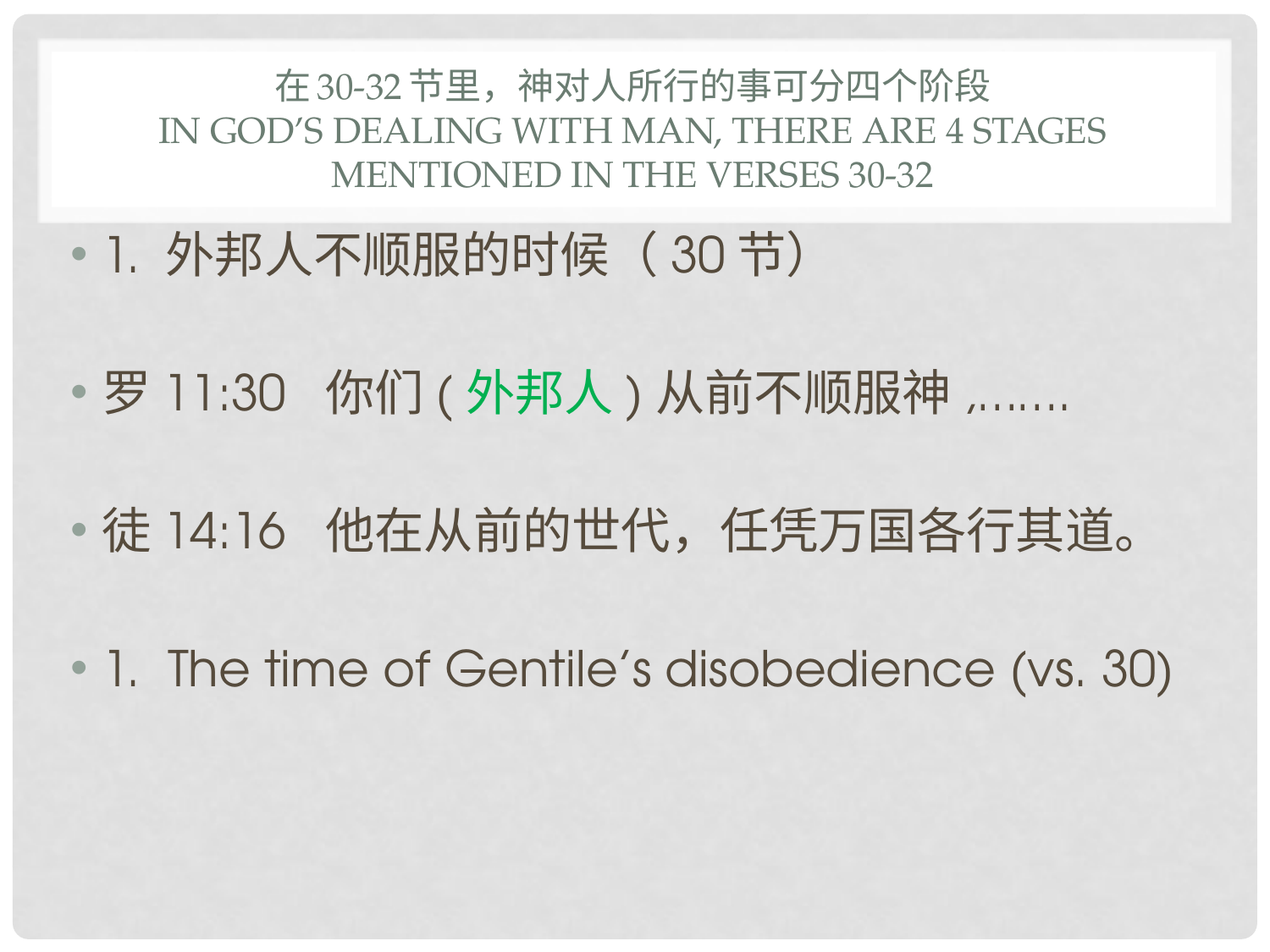

# 在30-32节里，神对人所行的事可分四个阶段 in God’s dealing with man, there are 4 stages mentioned in the verses 30-32
1. 外邦人不顺服的时候（30节）

罗11:30  你们(外邦人)从前不顺服神,…….

徒14:16  他在从前的世代，任凭万国各行其道。

1.  The time of Gentile’s disobedience (vs. 30)